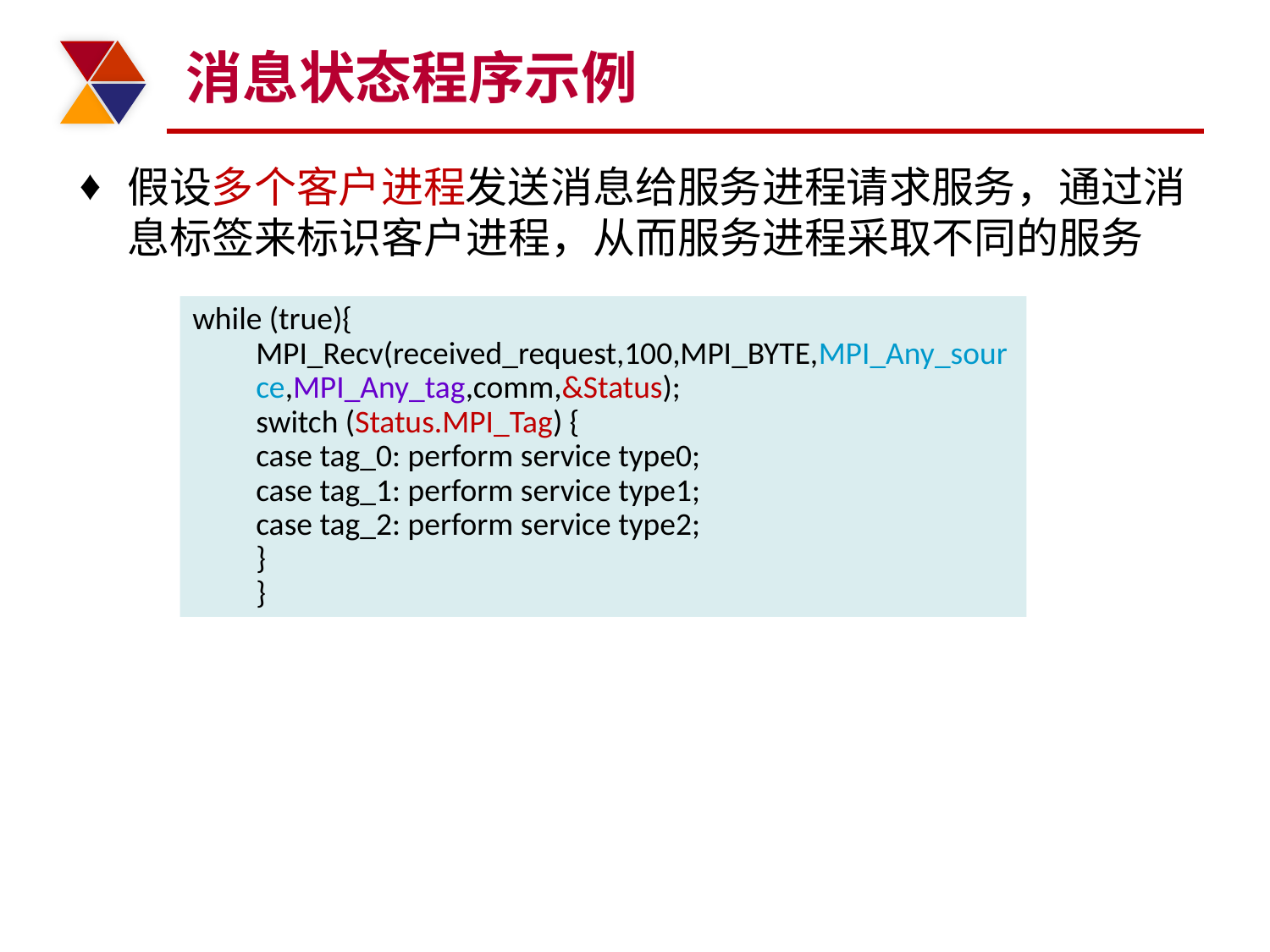

# 消息状态程序示例
假设多个客户进程发送消息给服务进程请求服务，通过消息标签来标识客户进程，从而服务进程采取不同的服务

while (true){
MPI_Recv(received_request,100,MPI_BYTE,MPI_Any_source,MPI_Any_tag,comm,&Status);
switch (Status.MPI_Tag) {
case tag_0: perform service type0;
case tag_1: perform service type1;
case tag_2: perform service type2;
}
}